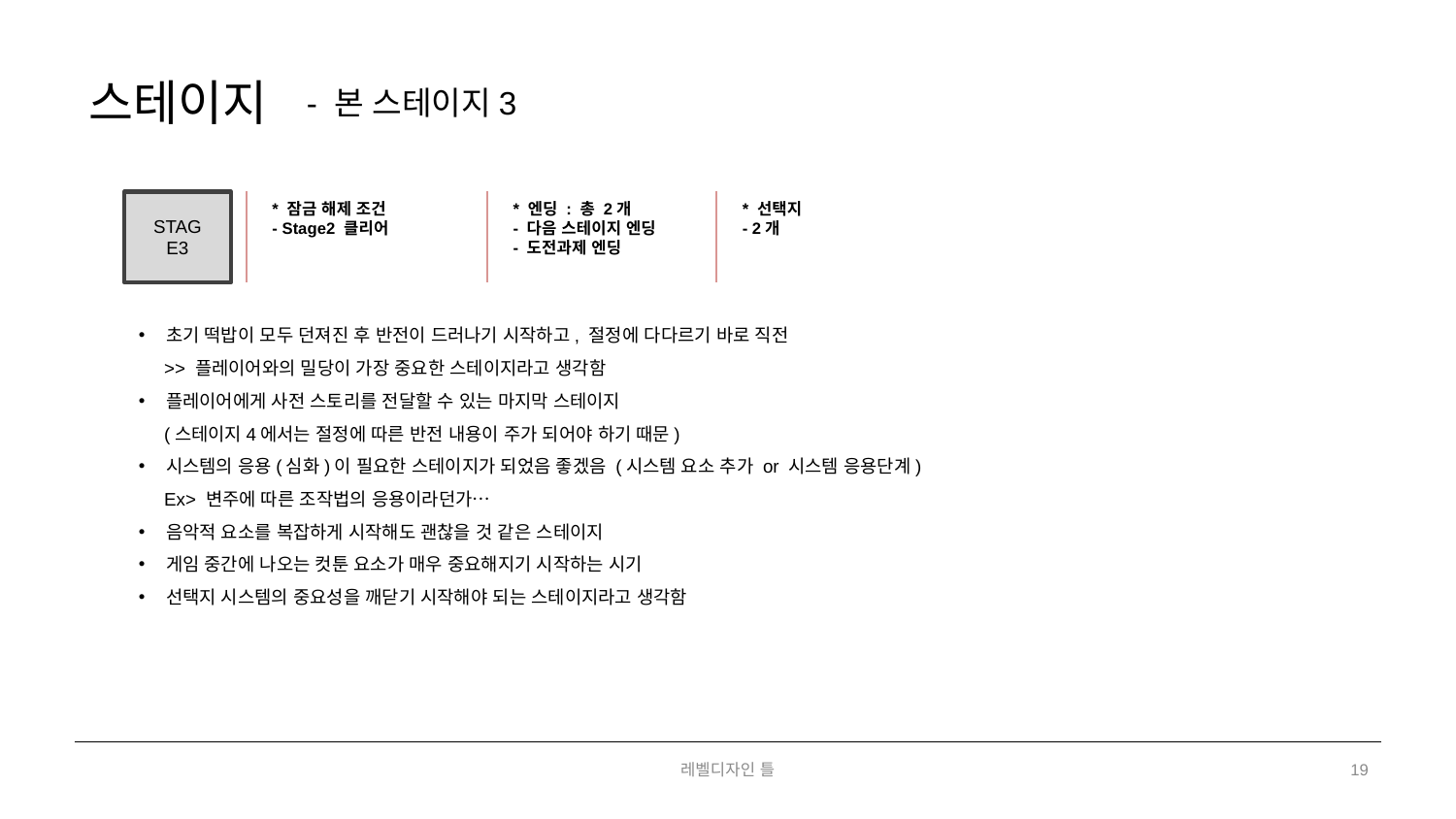

스테이지
- 본 스테이지3

STAGE3
* 잠금 해제 조건
- Stage2 클리어
* 엔딩 : 총 2개
- 다음 스테이지 엔딩
- 도전과제 엔딩
* 선택지
- 2개
초기 떡밥이 모두 던져진 후 반전이 드러나기 시작하고, 절정에 다다르기 바로 직전
     >> 플레이어와의 밀당이 가장 중요한 스테이지라고 생각함
플레이어에게 사전 스토리를 전달할 수 있는 마지막 스테이지
     (스테이지4에서는 절정에 따른 반전 내용이 주가 되어야 하기 때문)
시스템의 응용(심화)이 필요한 스테이지가 되었음 좋겠음 (시스템 요소 추가 or 시스템 응용단계)
     Ex> 변주에 따른 조작법의 응용이라던가…
음악적 요소를 복잡하게 시작해도 괜찮을 것 같은 스테이지
게임 중간에 나오는 컷툰 요소가 매우 중요해지기 시작하는 시기
선택지 시스템의 중요성을 깨닫기 시작해야 되는 스테이지라고 생각함
레벨디자인 틀
19